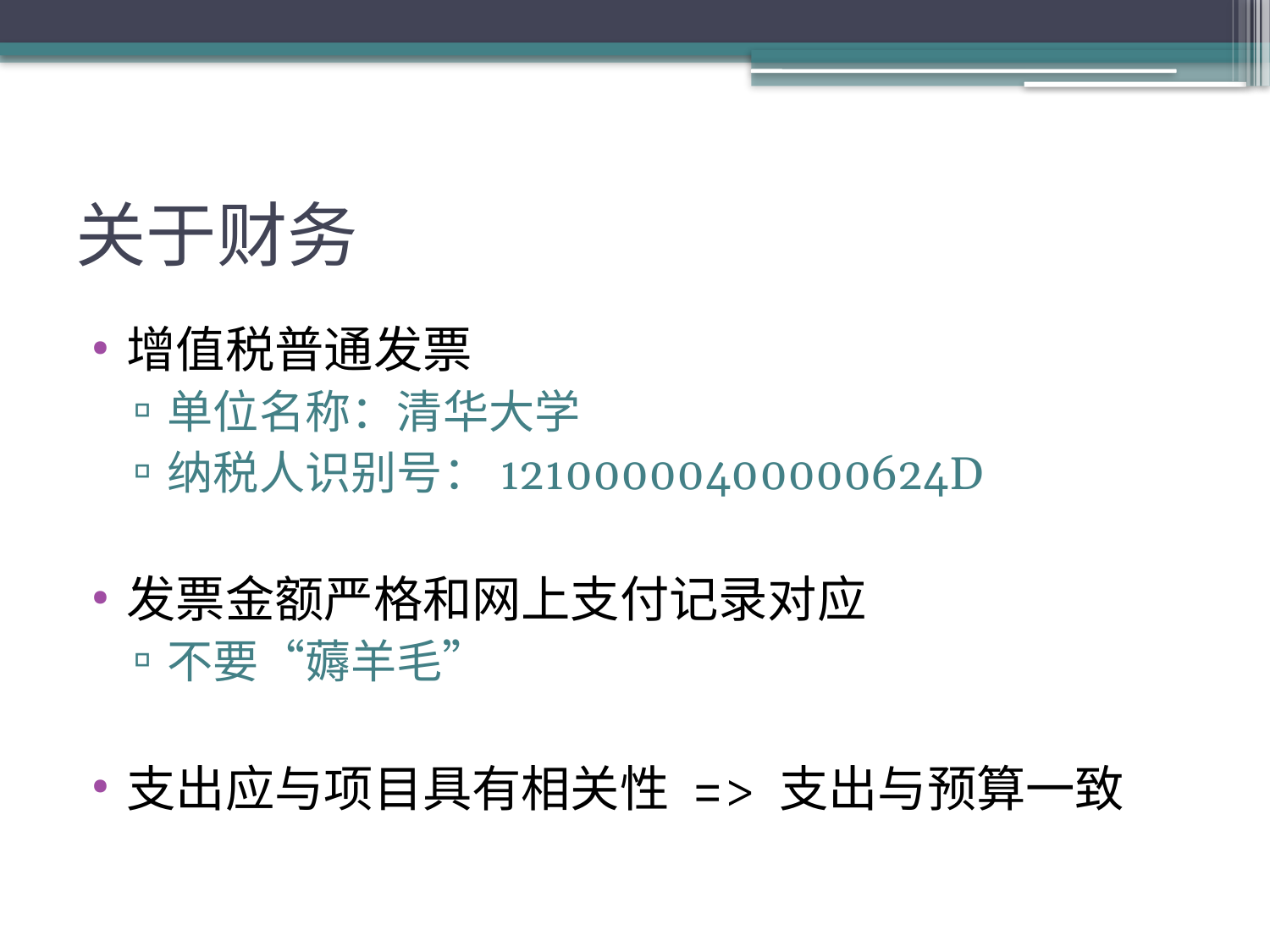

# 关于财务
增值税普通发票
单位名称：清华大学
纳税人识别号：12100000400000624D

发票金额严格和网上支付记录对应
不要“薅羊毛”

支出应与项目具有相关性 => 支出与预算一致